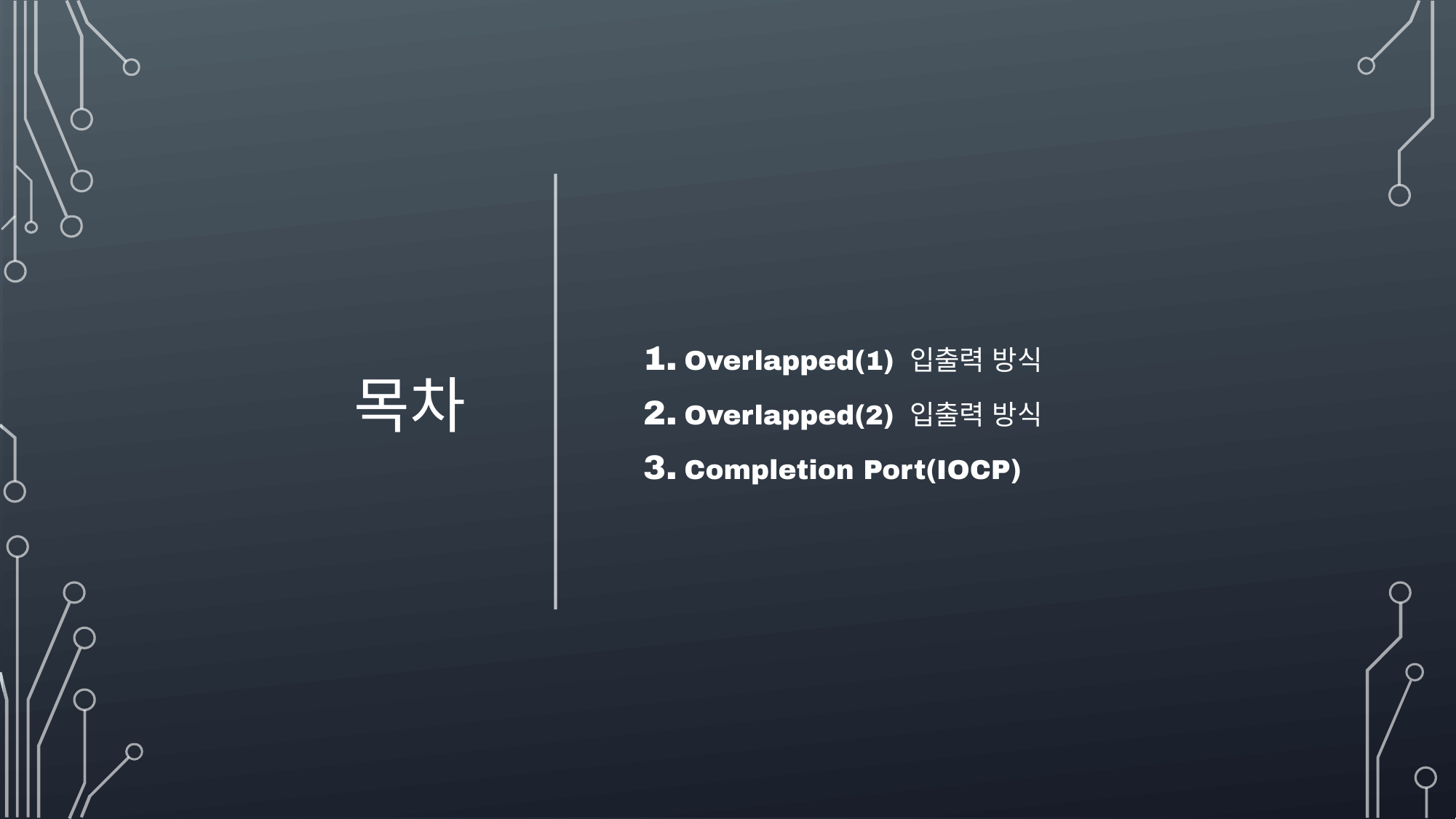

Overlapped(1) 입출력 방식
Overlapped(2) 입출력 방식
Completion Port(IOCP)
# 목차